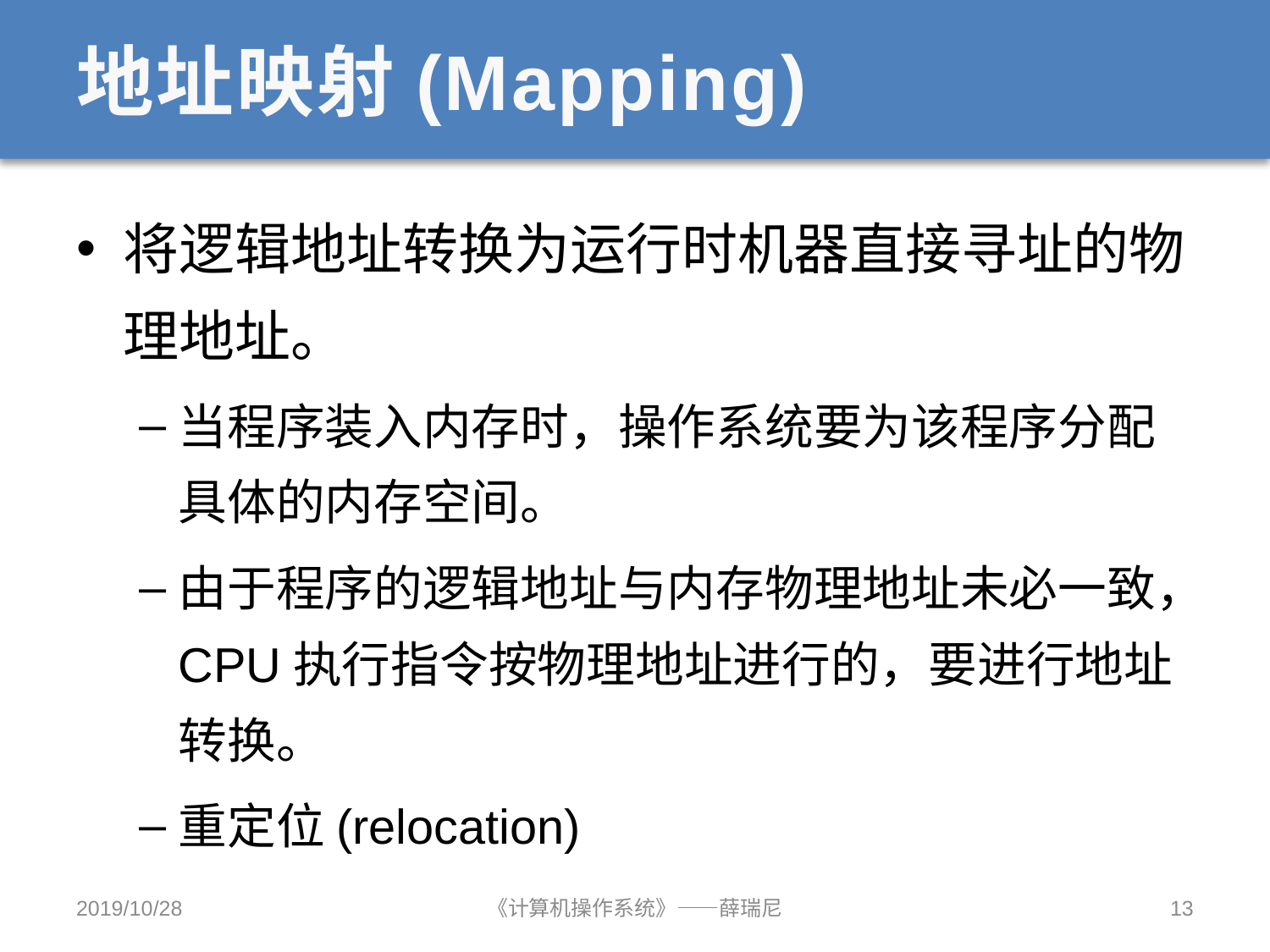

# 地址映射(Mapping)
将逻辑地址转换为运行时机器直接寻址的物理地址。
当程序装入内存时，操作系统要为该程序分配具体的内存空间。
由于程序的逻辑地址与内存物理地址未必一致，CPU执行指令按物理地址进行的，要进行地址转换。
重定位(relocation)
2019/10/28
《计算机操作系统》——薛瑞尼
13